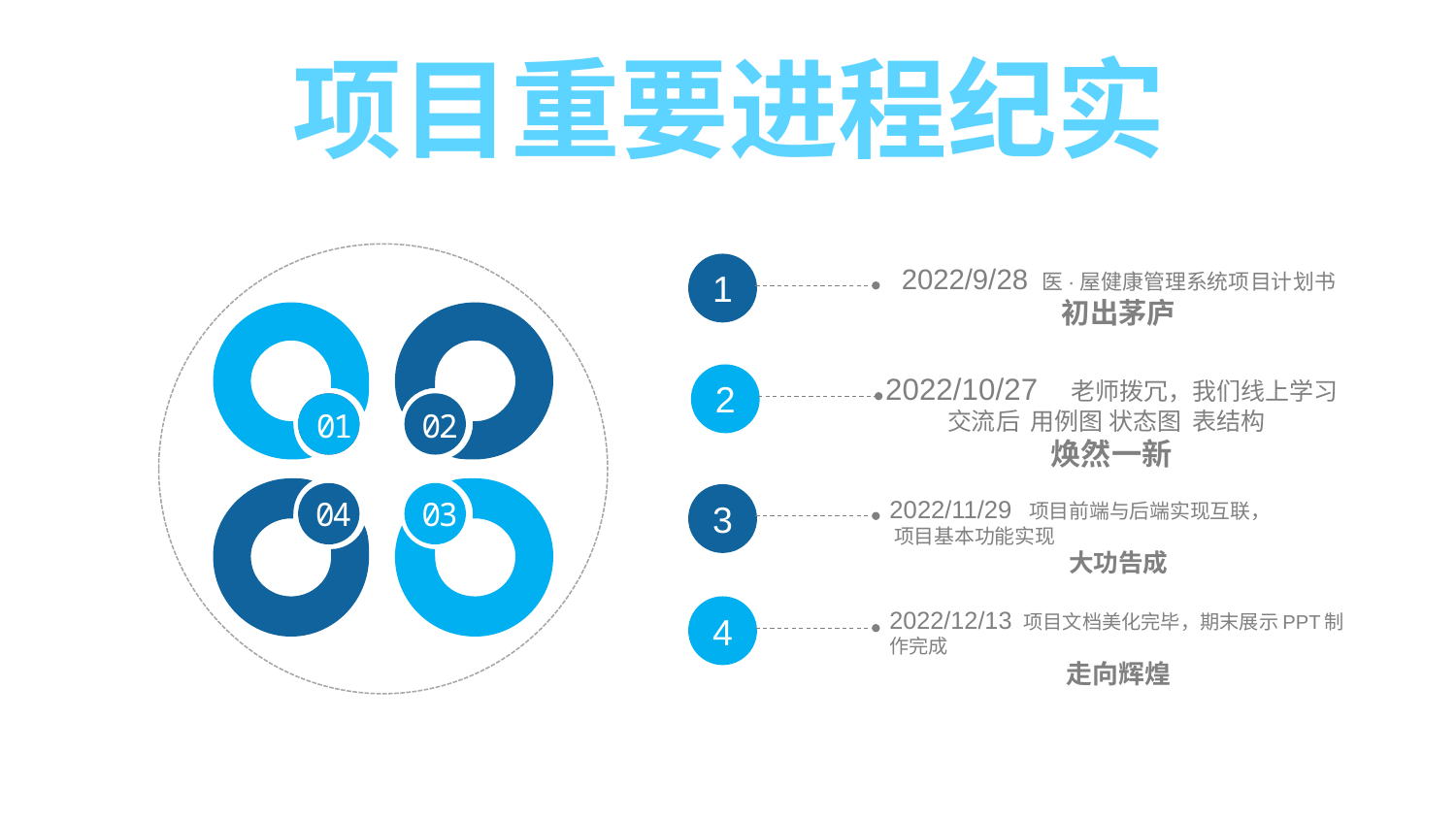

项目重要进程纪实

01

02

04

03
1
2022/9/28 医·屋健康管理系统项目计划书
初出茅庐

2
2022/10/27   老师拨冗，我们线上学习交流后  用例图 状态图  表结构
焕然一新
3
2022/11/29  项目前端与后端实现互联，                  项目基本功能实现
大功告成

4
2022/12/13 项目文档美化完毕，期末展示PPT制作完成
走向辉煌